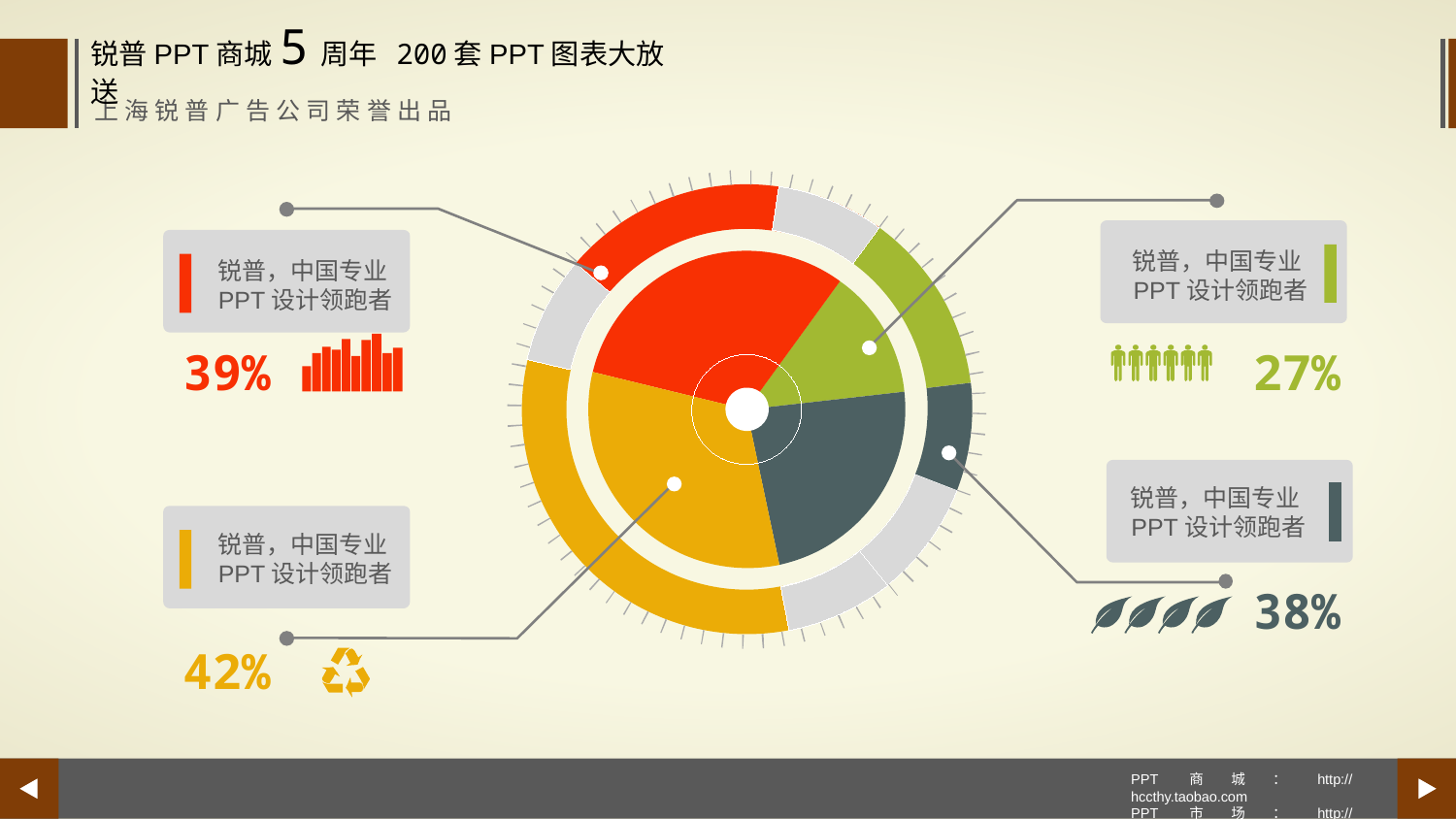

锐普，中国专业PPT设计领跑者

锐普，中国专业PPT设计领跑者

39%
27%

锐普，中国专业PPT设计领跑者

锐普，中国专业PPT设计领跑者

38%

42%